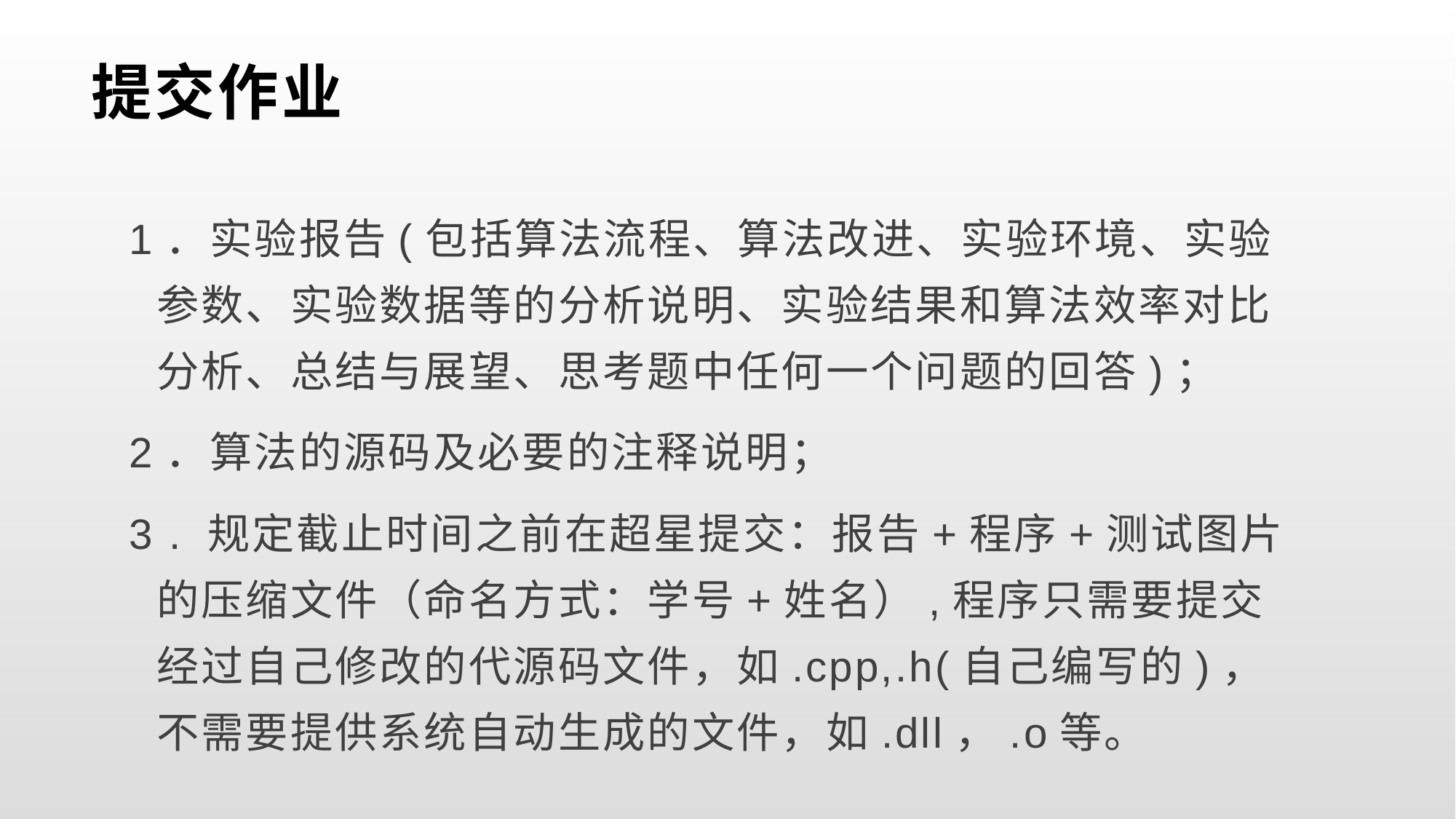

# 提交作业
1．实验报告(包括算法流程、算法改进、实验环境、实验参数、实验数据等的分析说明、实验结果和算法效率对比分析、总结与展望、思考题中任何一个问题的回答)；
2．算法的源码及必要的注释说明；
3 . 规定截止时间之前在超星提交：报告+程序+测试图片的压缩文件（命名方式：学号+姓名）,程序只需要提交经过自己修改的代源码文件，如.cpp,.h(自己编写的)，不需要提供系统自动生成的文件，如.dll，.o等。